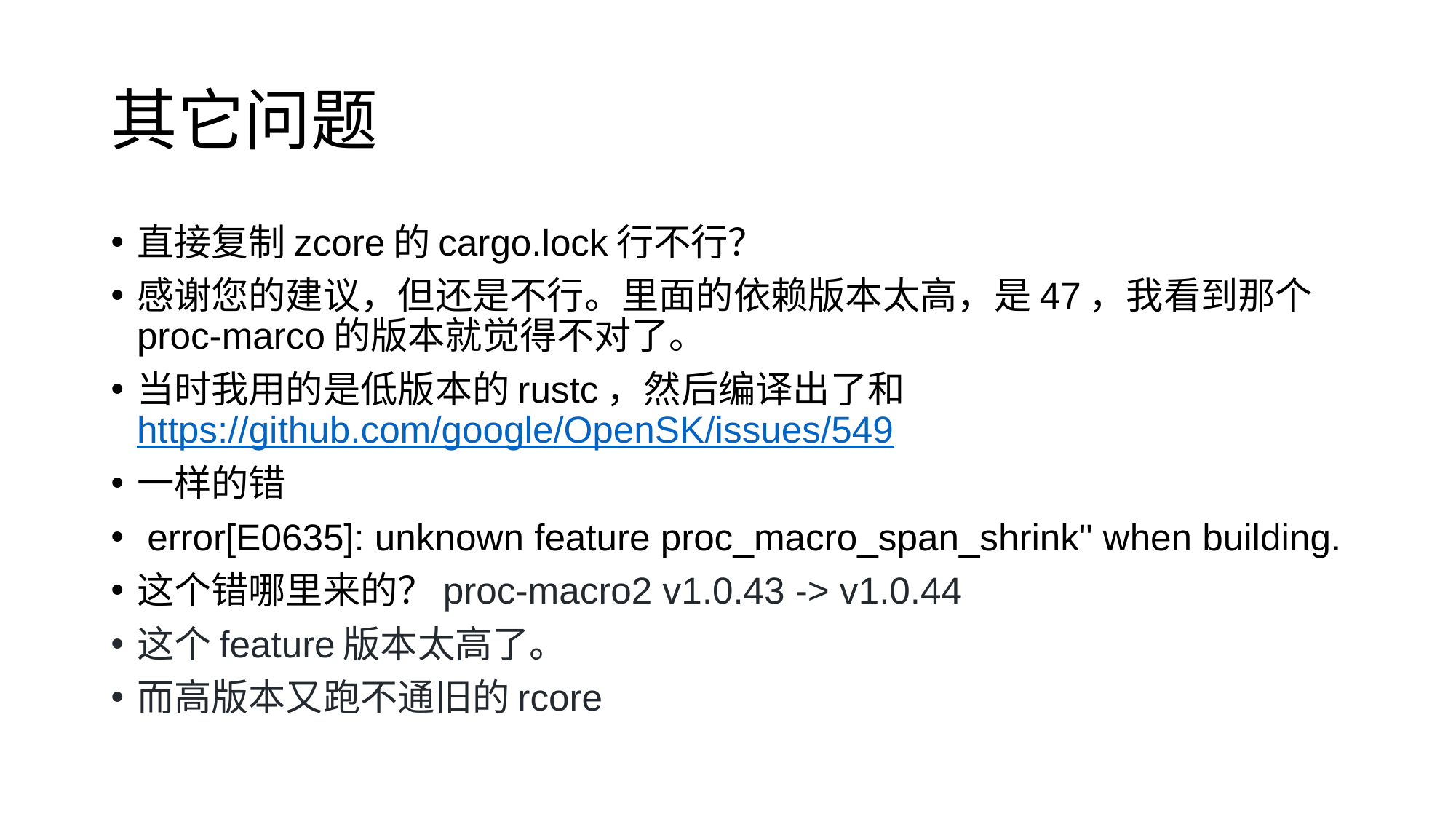

# 其它问题
直接复制zcore的cargo.lock行不行？
感谢您的建议，但还是不行。里面的依赖版本太高，是47，我看到那个proc-marco的版本就觉得不对了。
当时我用的是低版本的rustc，然后编译出了和https://github.com/google/OpenSK/issues/549
一样的错
 error[E0635]: unknown feature proc_macro_span_shrink" when building.
这个错哪里来的？proc-macro2 v1.0.43 -> v1.0.44
这个feature版本太高了。
而高版本又跑不通旧的rcore